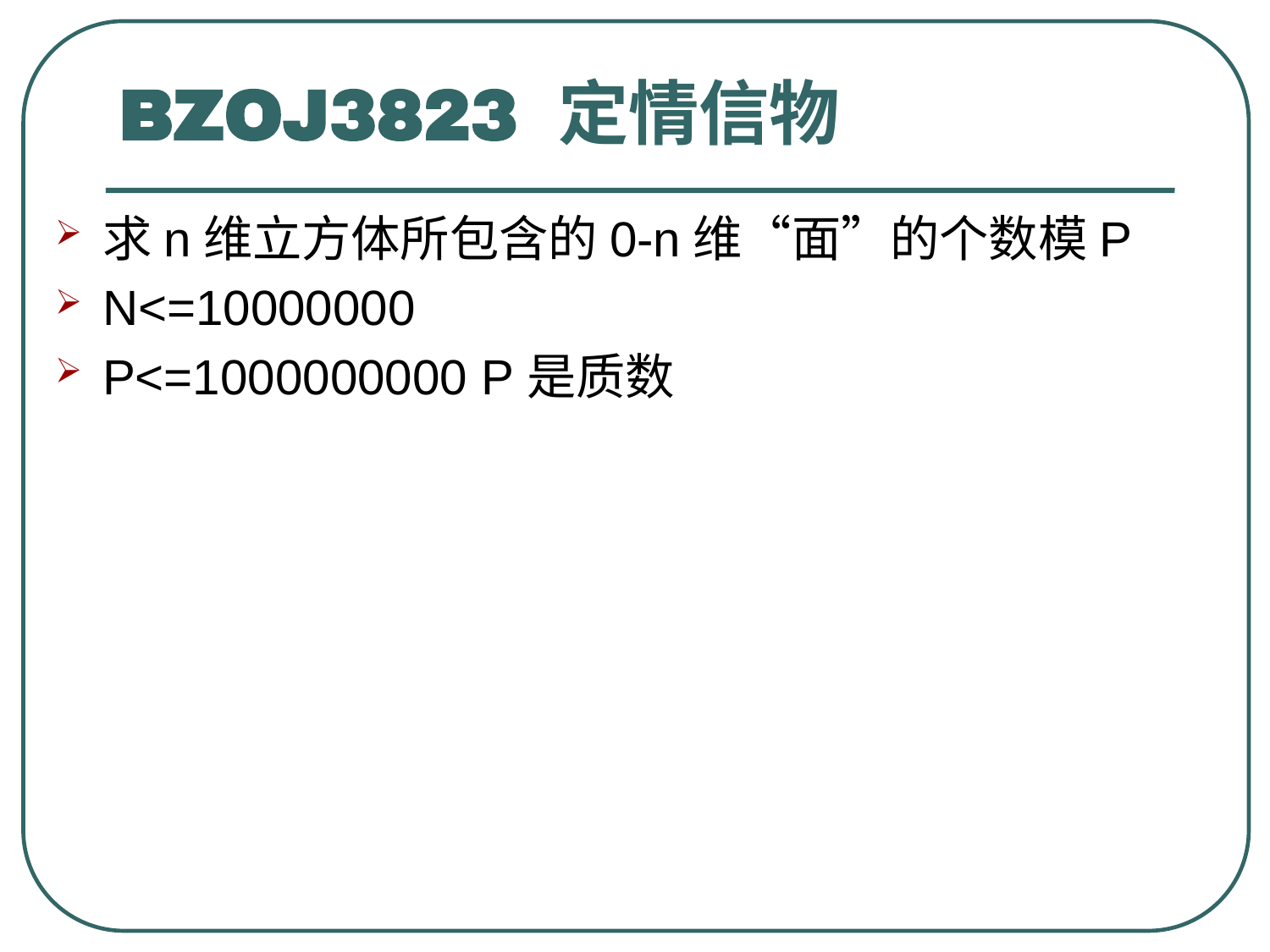

# BZOJ3823 定情信物
求n维立方体所包含的0-n维“面”的个数模P
N<=10000000
P<=1000000000 P是质数